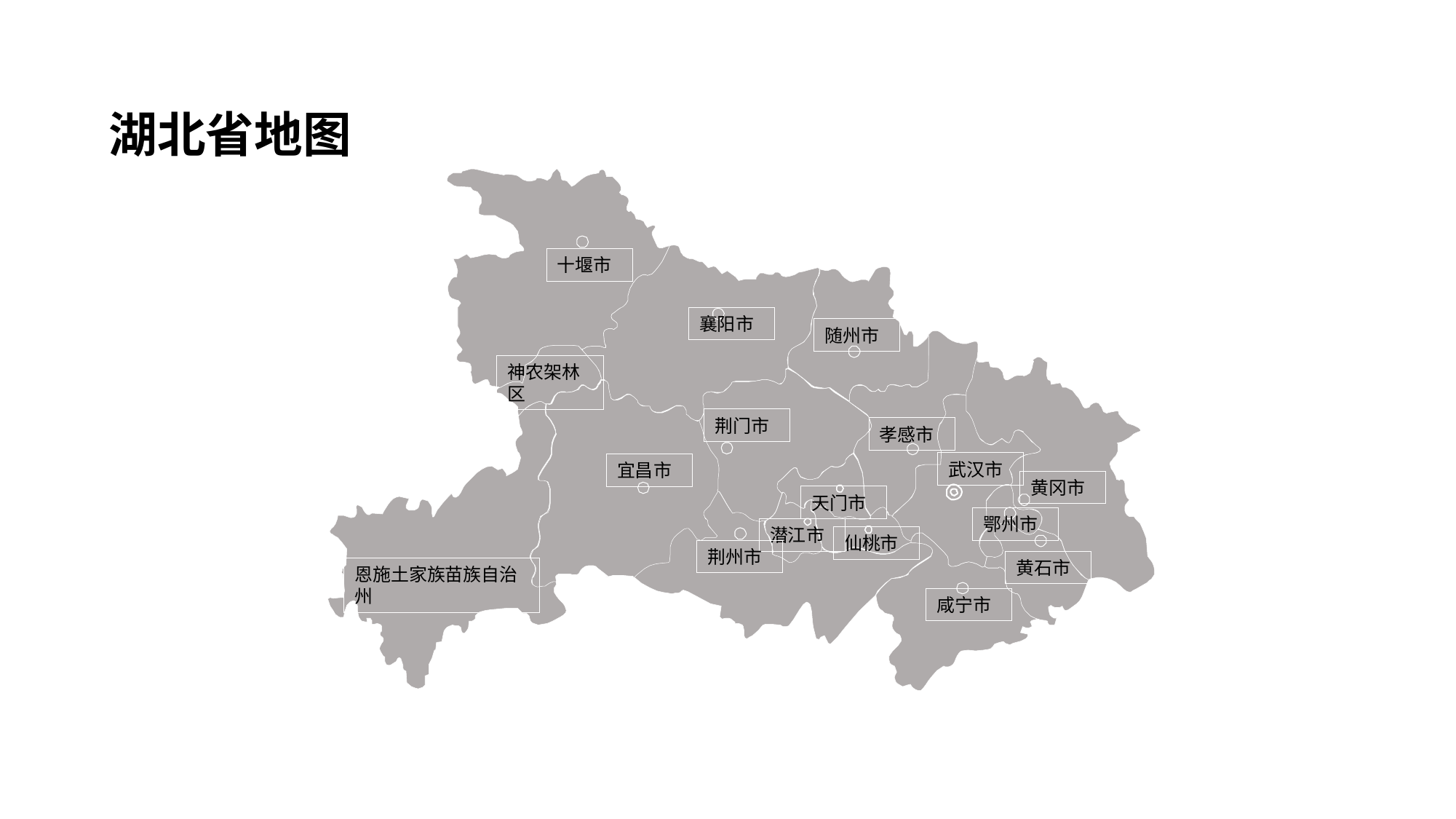

湖北省地图

十堰市

襄阳市

随州市

神农架林区

荆门市
孝感市

武汉市

宜昌市
黄冈市

天门市

鄂州市

潜江市

仙桃市

荆州市
黄石市
恩施土家族苗族自治州

咸宁市